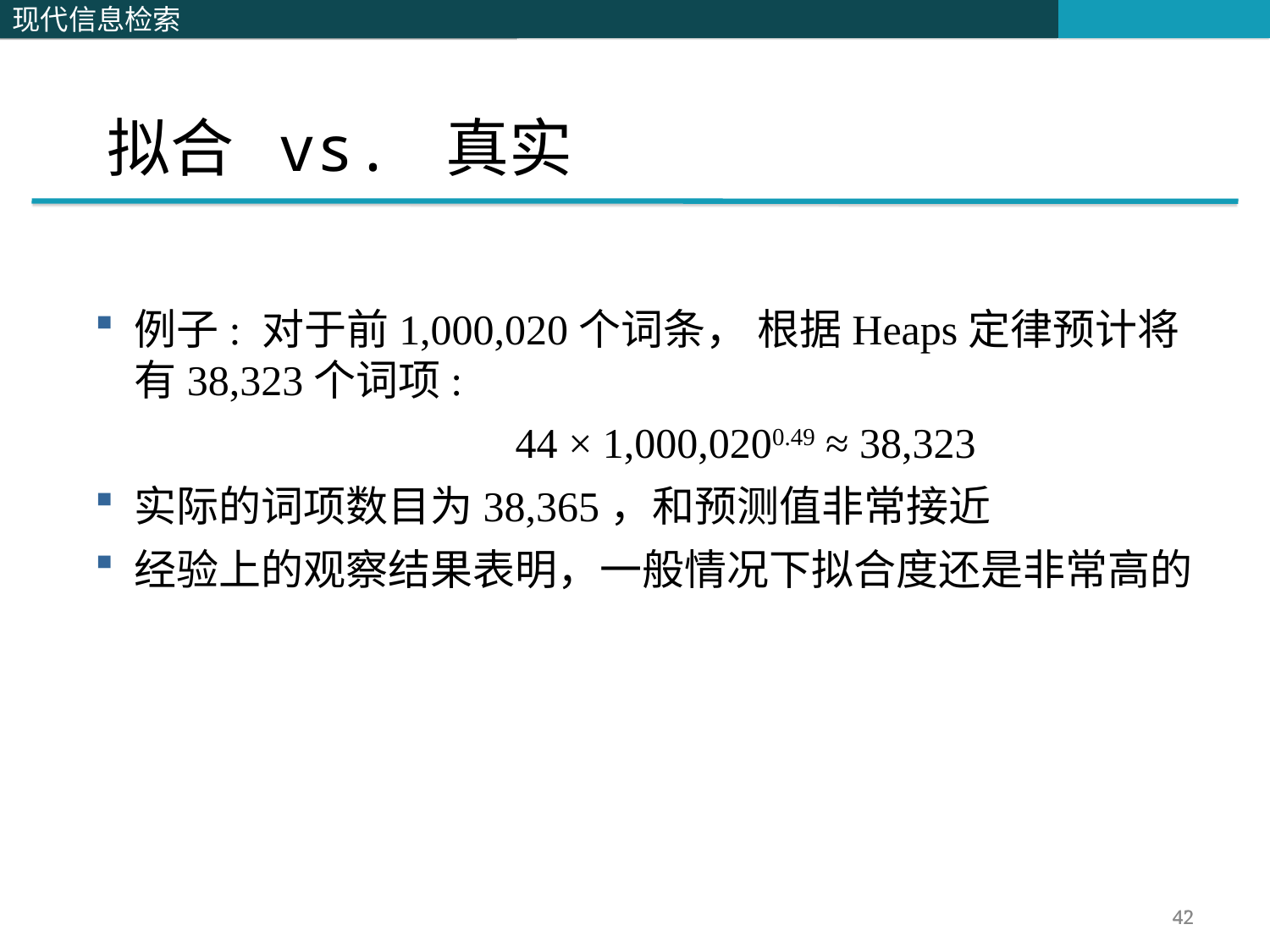

拟合  vs. 真实

例子: 对于前1,000,020个词条， 根据Heaps定律预计将有38,323个词项:
				44 × 1,000,0200.49 ≈ 38,323
实际的词项数目为38,365，和预测值非常接近
经验上的观察结果表明，一般情况下拟合度还是非常高的
42
42